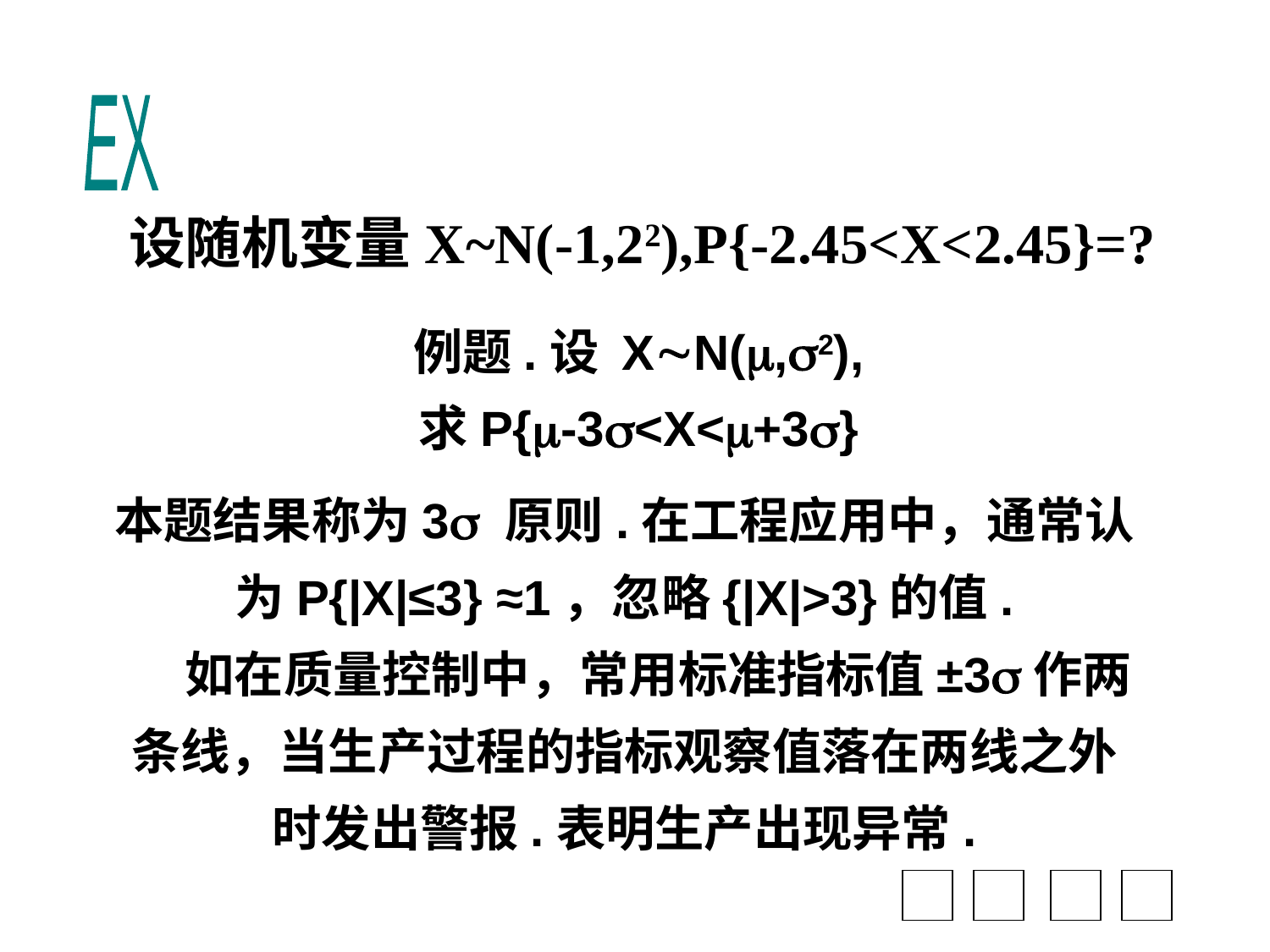

EX
设随机变量X~N(-1,22),P{-2.45<X<2.45}=?
例题.设 X∼N(μ,σ2),
求P{μ-3σ<X<μ+3σ}
本题结果称为3σ 原则.在工程应用中，通常认为P{|X|≤3} ≈1，忽略{|X|>3}的值.
     如在质量控制中，常用标准指标值±3σ作两条线，当生产过程的指标观察值落在两线之外时发出警报.表明生产出现异常.